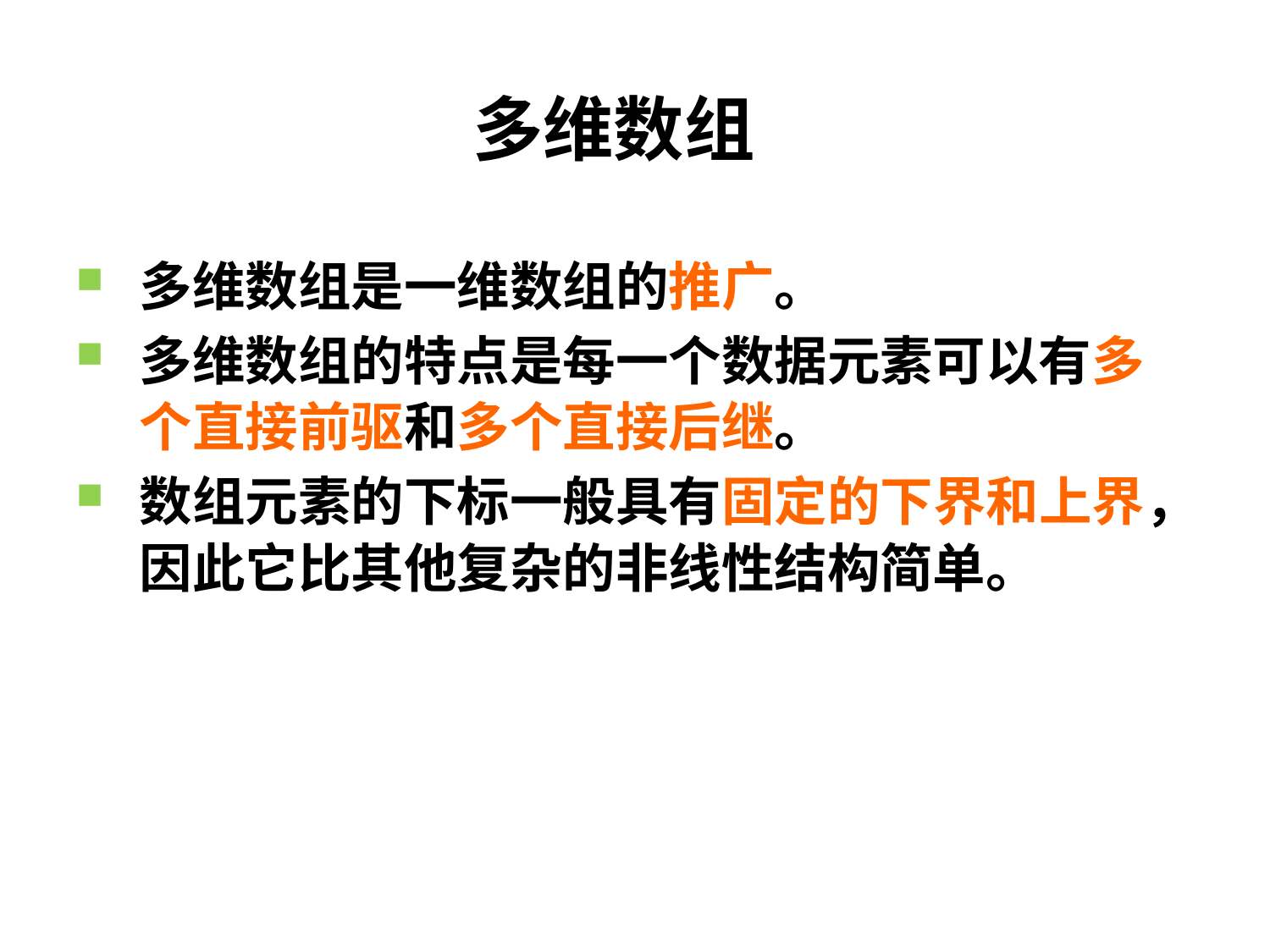

# 多维数组
多维数组是一维数组的推广。
多维数组的特点是每一个数据元素可以有多个直接前驱和多个直接后继。
数组元素的下标一般具有固定的下界和上界，因此它比其他复杂的非线性结构简单。